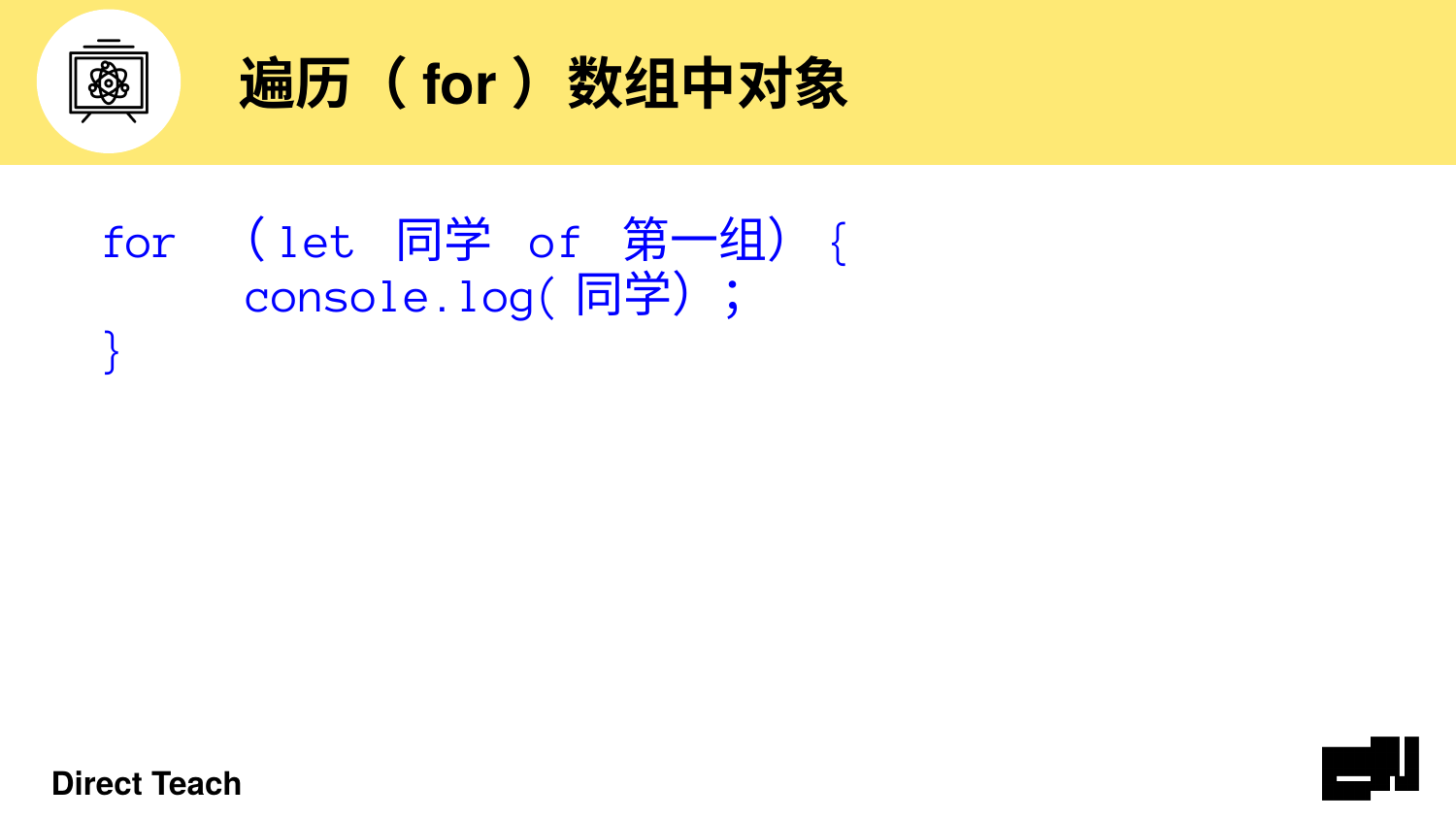

# 遍历（for）数组中对象
for （let 同学 of 第一组）{
	console.log(同学）；
}